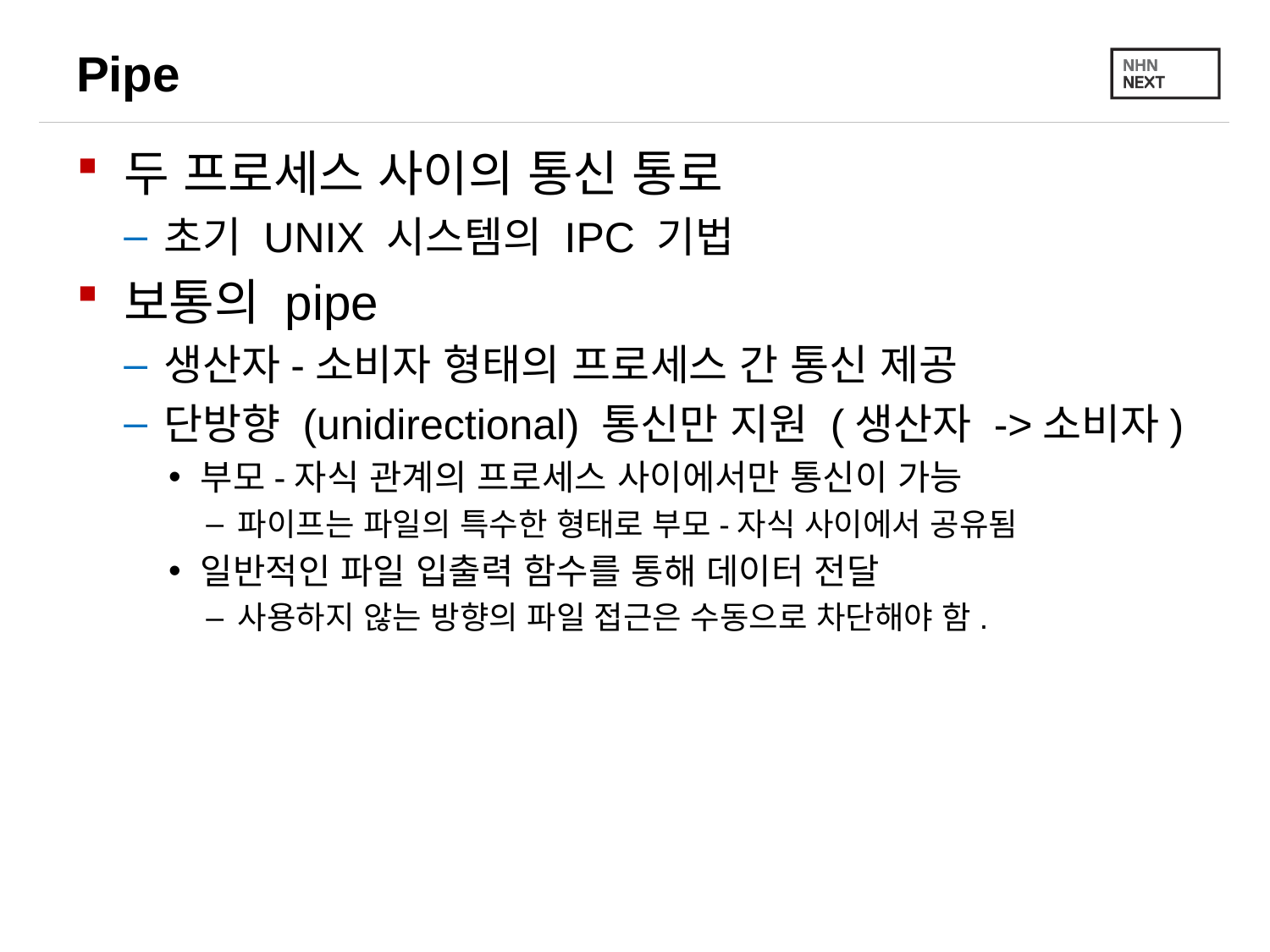

# Pipe
두 프로세스 사이의 통신 통로
초기 UNIX 시스템의 IPC 기법
보통의 pipe
생산자-소비자 형태의 프로세스 간 통신 제공
단방향 (unidirectional) 통신만 지원 (생산자 ->소비자)
부모-자식 관계의 프로세스 사이에서만 통신이 가능
파이프는 파일의 특수한 형태로 부모-자식 사이에서 공유됨
일반적인 파일 입출력 함수를 통해 데이터 전달
사용하지 않는 방향의 파일 접근은 수동으로 차단해야 함.